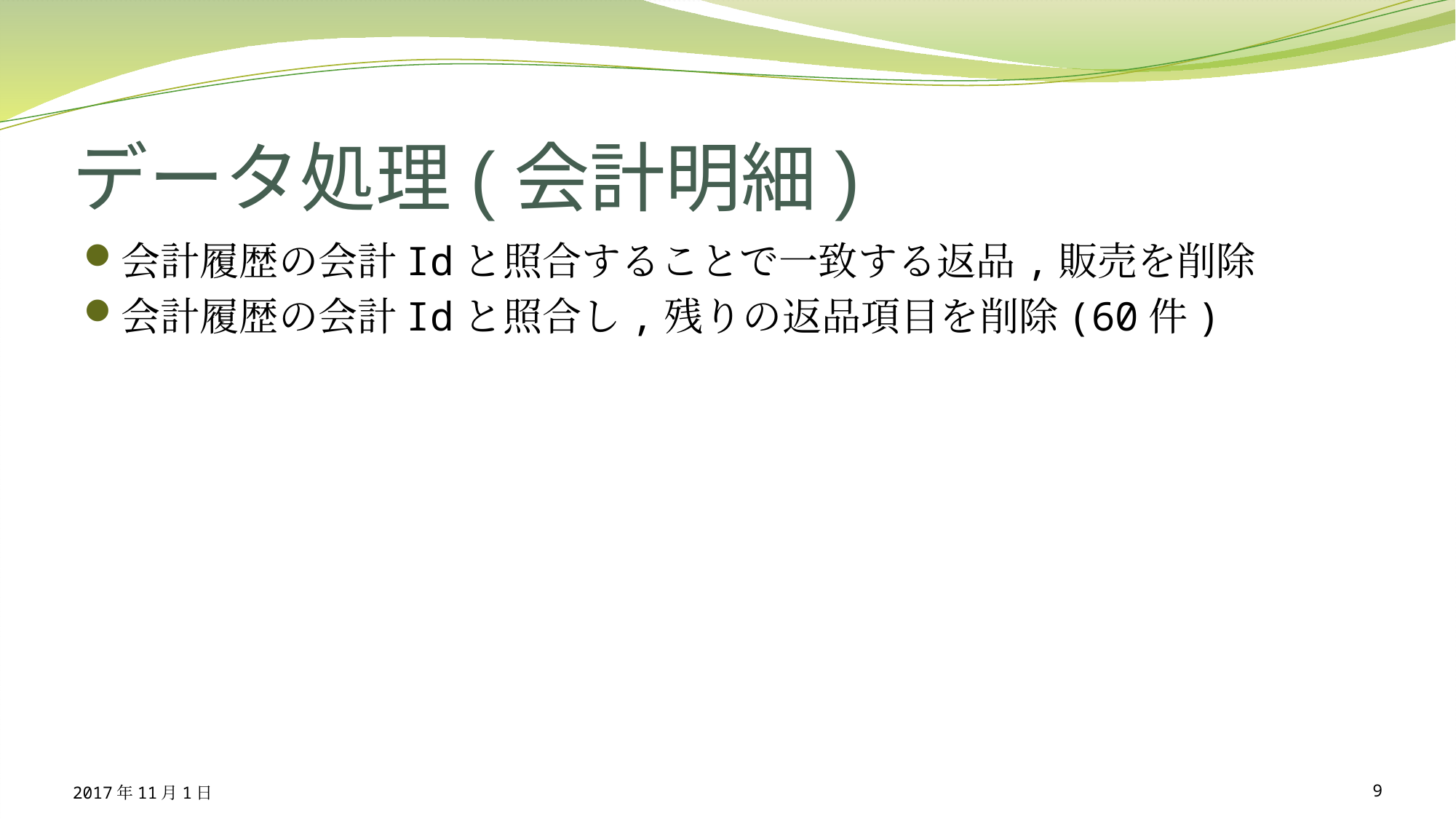

# データ処理(会計明細)
会計履歴の会計Idと照合することで一致する返品,販売を削除
会計履歴の会計Idと照合し,残りの返品項目を削除(60件)
2017年11月1日
9